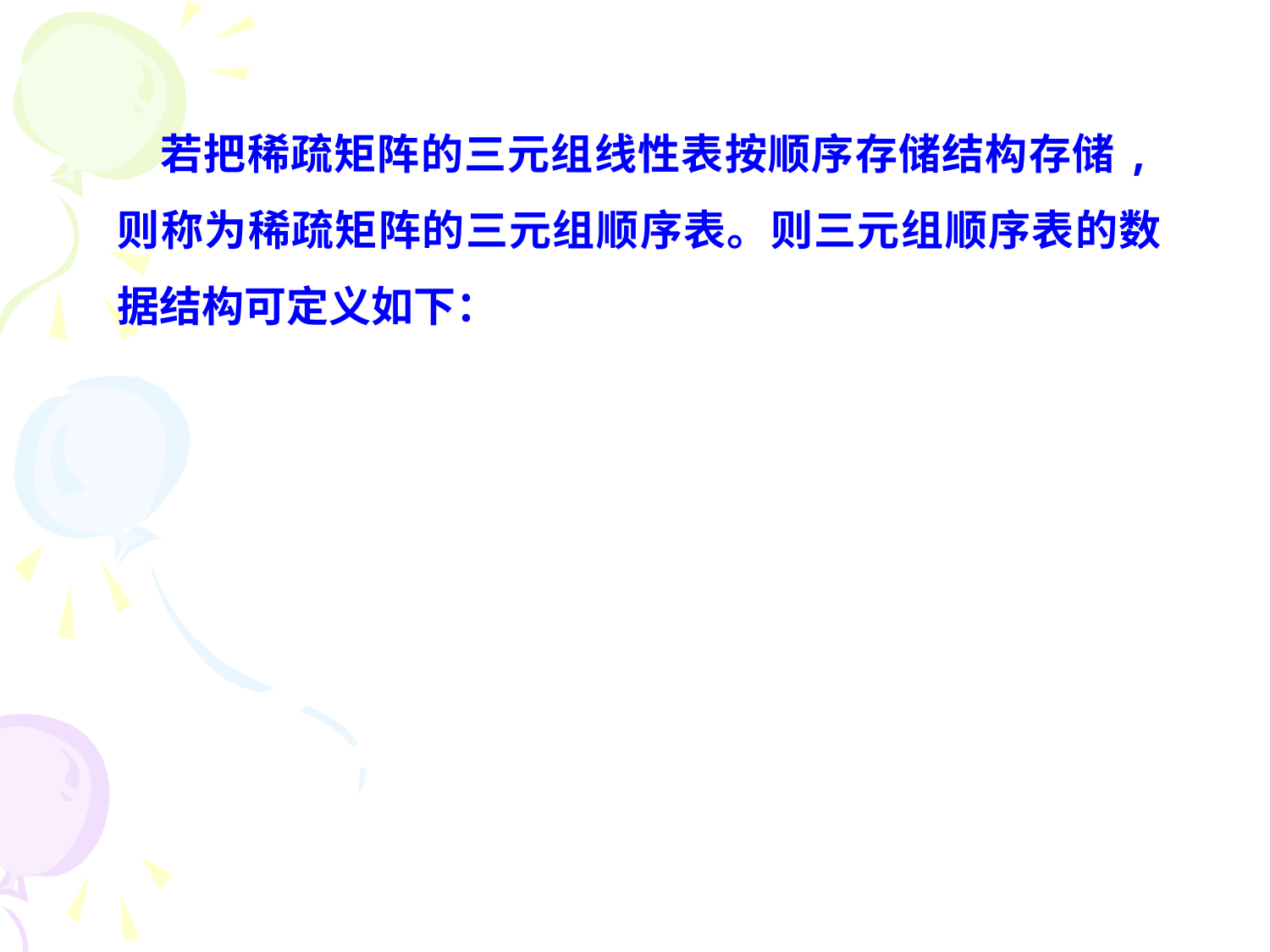

若把稀疏矩阵的三元组线性表按顺序存储结构存储,则称为稀疏矩阵的三元组顺序表。则三元组顺序表的数据结构可定义如下：